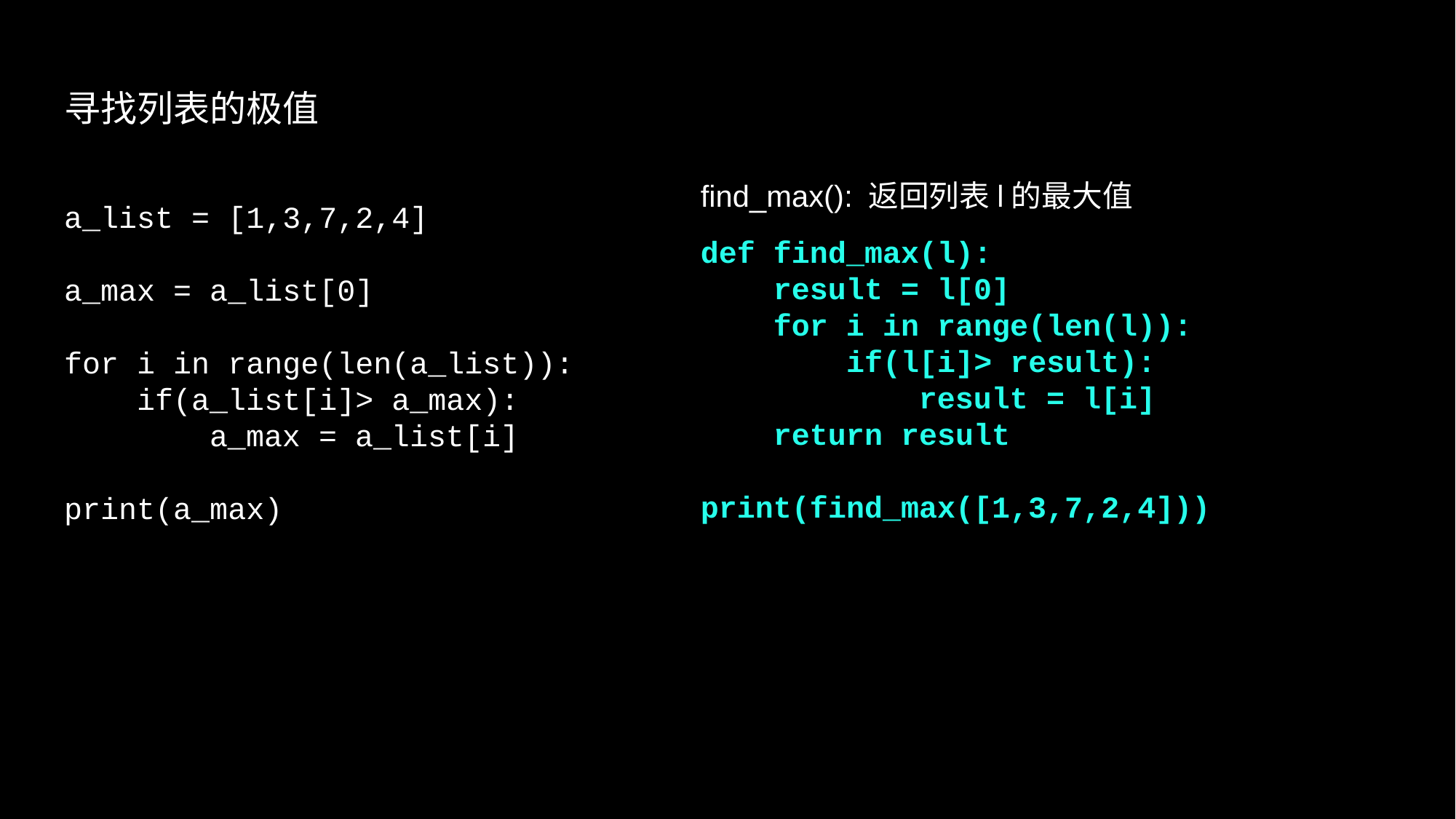

# 寻找列表的极值
find_max(): 返回列表l的最大值
a_list = [1,3,7,2,4]

a_max = a_list[0]

for i in range(len(a_list)):
    if(a_list[i]> a_max):
        a_max = a_list[i]

print(a_max)
def find_max(l):
    result = l[0]
    for i in range(len(l)):
        if(l[i]> result):
            result = l[i]
    return result

print(find_max([1,3,7,2,4]))